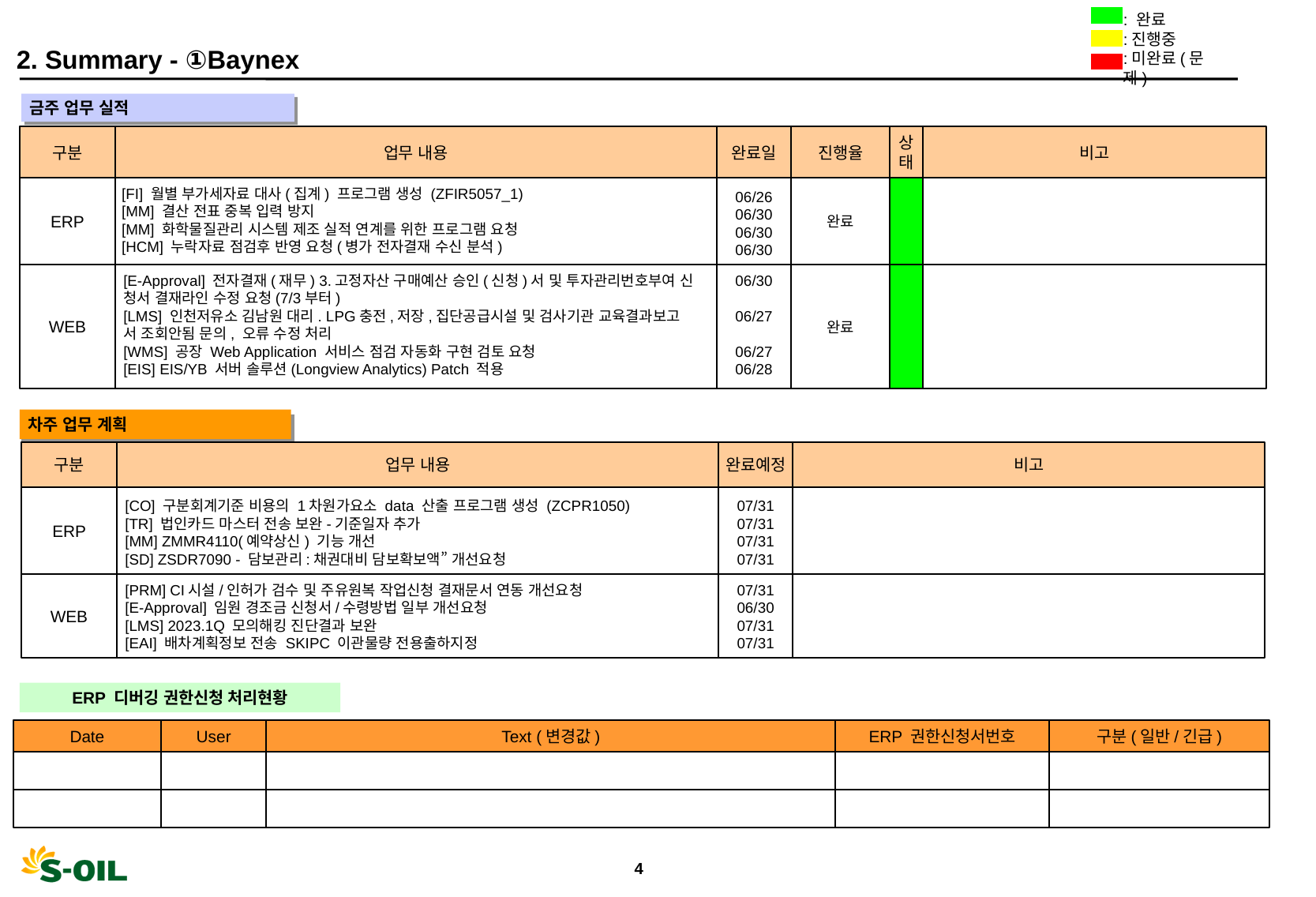

: 완료
:진행중
:미완료(문제)
2. Summary - ①Baynex

 금주 업무 실적
" "
구분
업무 내용
완료일
진행율
상
태
비고

ERP

완료

[FI] 월별 부가세자료 대사(집계) 프로그램 생성 (ZFIR5057_1)
[MM] 결산 전표 중복 입력 방지
[MM] 화학물질관리 시스템 제조 실적 연계를 위한 프로그램 요청
[HCM] 누락자료 점검후 반영 요청(병가 전자결재 수신 분석)
06/26
06/30
06/30
06/30

WEB

완료

[E-Approval] 전자결재(재무) 3.고정자산 구매예산 승인(신청)서 및 투자관리번호부여 신
청서 결재라인 수정 요청(7/3부터)
[LMS] 인천저유소 김남원 대리. LPG충전,저장,집단공급시설 및 검사기관 교육결과보고
서 조회안됨 문의, 오류 수정 처리
[WMS] 공장 Web Application 서비스 점검 자동화 구현 검토 요청
[EIS] EIS/YB 서버 솔루션(Longview Analytics) Patch 적용
06/30
06/27
06/27
06/28

 차주 업무 계획
" "
구분
업무 내용
완료예정
비고

ERP

[CO] 구분회계기준 비용의 1차원가요소 data 산출 프로그램 생성 (ZCPR1050)
[TR] 법인카드 마스터 전송 보완-기준일자 추가
[MM] ZMMR4110(예약상신) 기능 개선
[SD] ZSDR7090 - 담보관리:채권대비 담보확보액” 개선요청
07/31
07/31
07/31
07/31

WEB

[PRM] CI시설/인허가 검수 및 주유원복 작업신청 결재문서 연동 개선요청
[E-Approval] 임원 경조금 신청서/수령방법 일부 개선요청
[LMS] 2023.1Q 모의해킹 진단결과 보완
[EAI] 배차계획정보 전송 SKIPC 이관물량 전용출하지정
07/31
06/30
07/31
07/31

ERP 디버깅 권한신청 처리현황
Date
User
Text (변경값)
ERP 권한신청서번호
구분(일반/긴급)